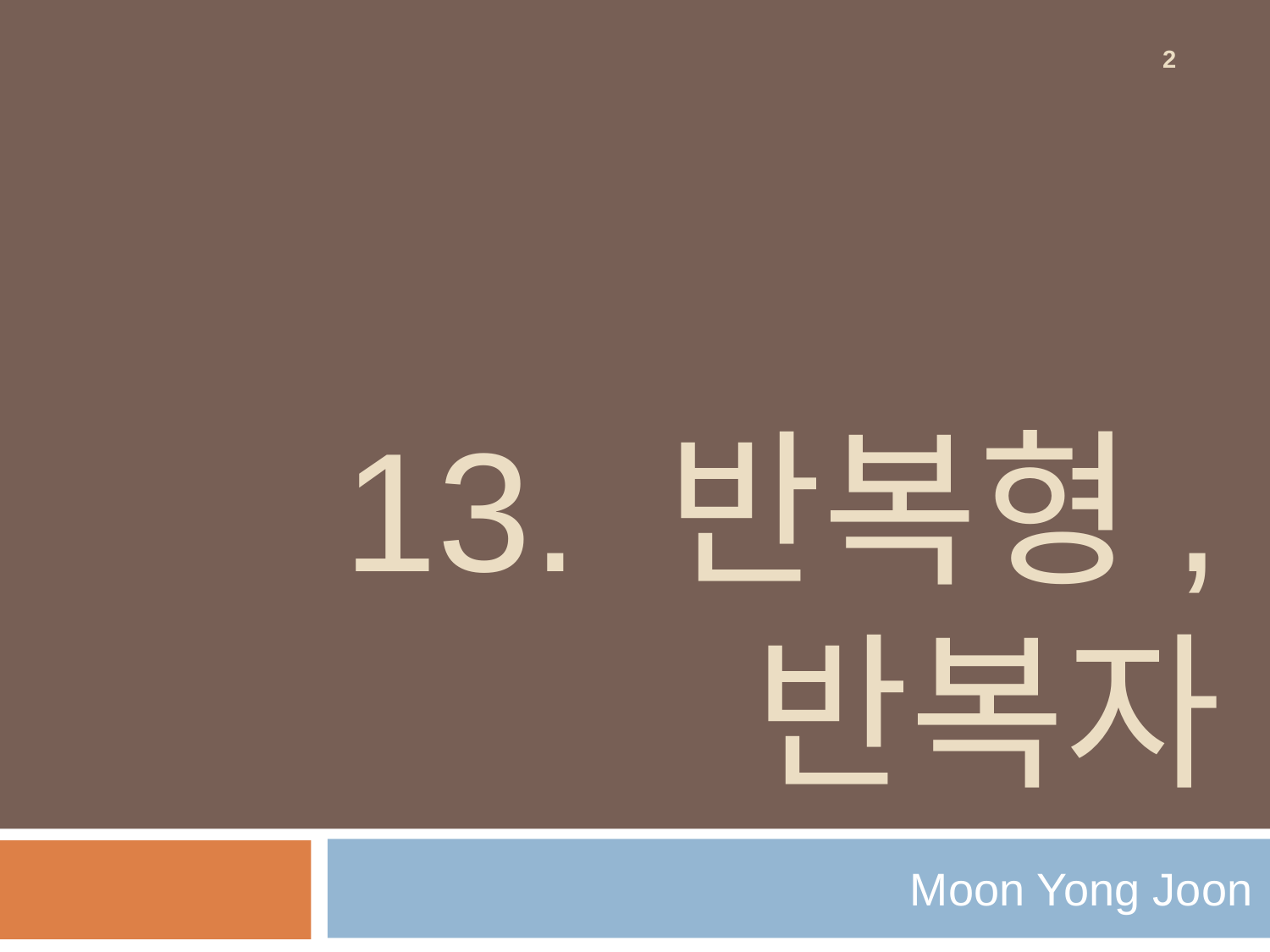

2
# 13. 반복형, 반복자
Moon Yong Joon